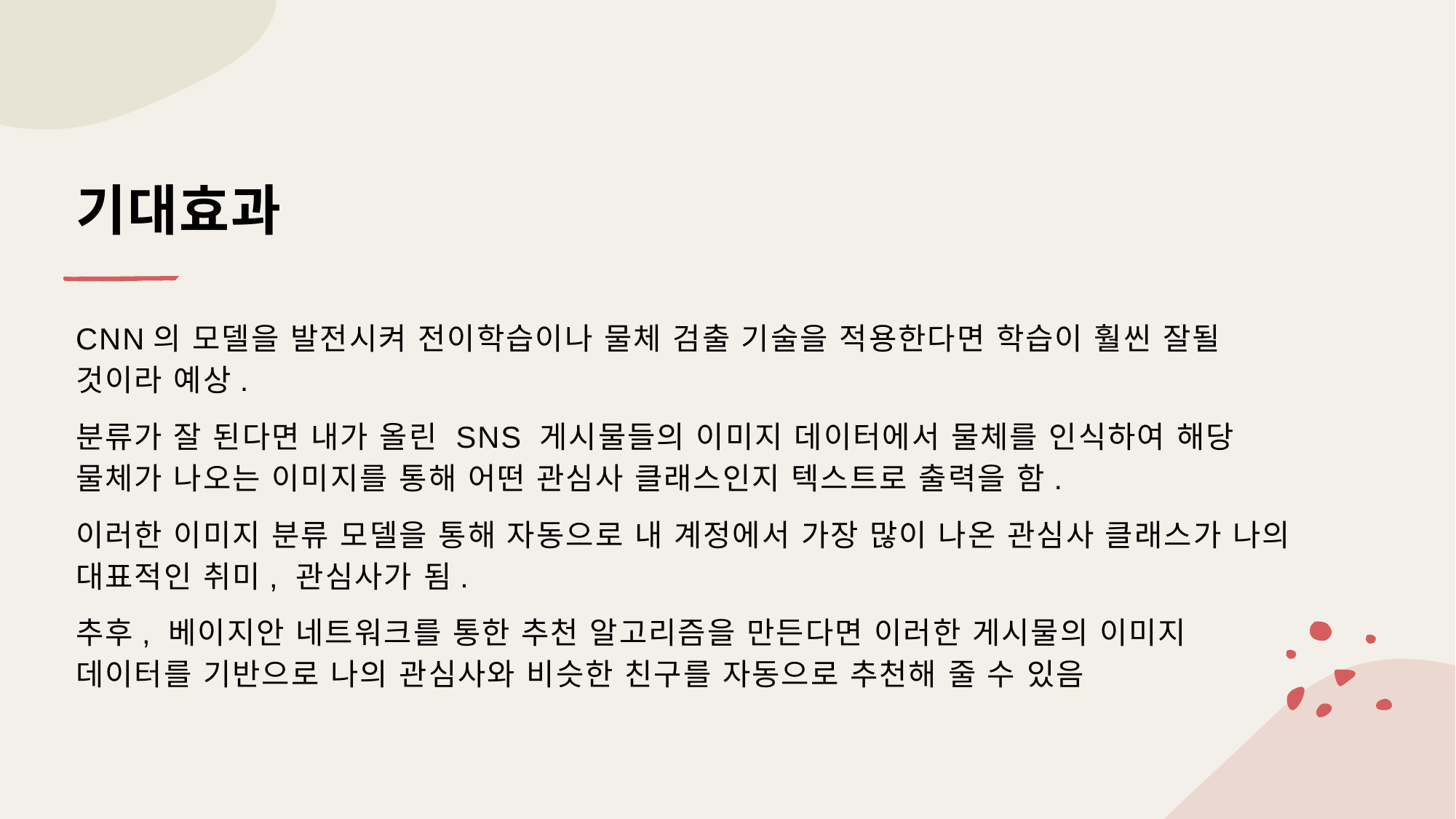

# 기대효과
CNN의 모델을 발전시켜 전이학습이나 물체 검출 기술을 적용한다면 학습이 훨씬 잘될 것이라 예상.
분류가 잘 된다면 내가 올린 SNS 게시물들의 이미지 데이터에서 물체를 인식하여 해당 물체가 나오는 이미지를 통해 어떤 관심사 클래스인지 텍스트로 출력을 함.
이러한 이미지 분류 모델을 통해 자동으로 내 계정에서 가장 많이 나온 관심사 클래스가 나의 대표적인 취미, 관심사가 됨.
추후, 베이지안 네트워크를 통한 추천 알고리즘을 만든다면 이러한 게시물의 이미지 데이터를 기반으로 나의 관심사와 비슷한 친구를 자동으로 추천해 줄 수 있음